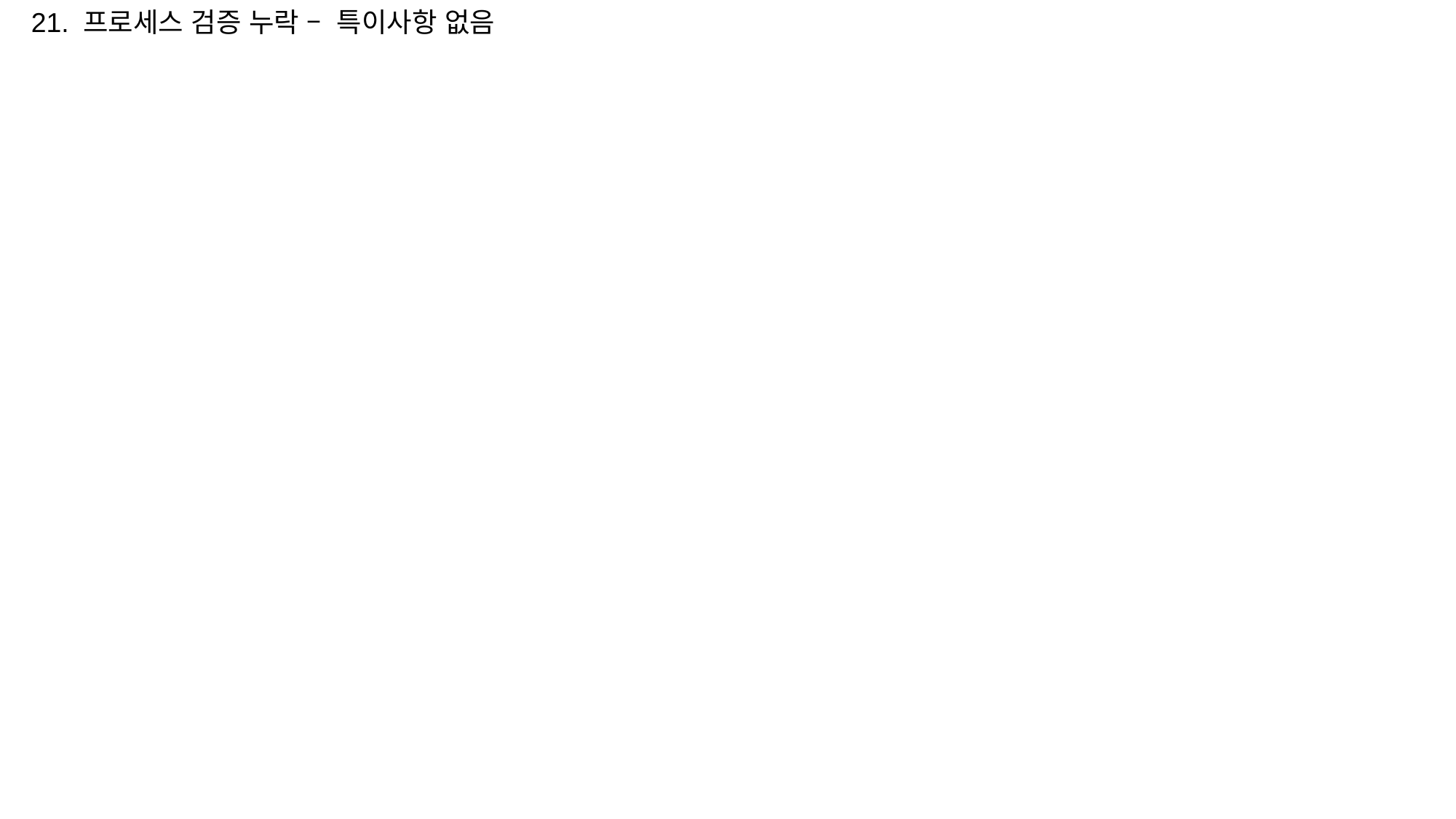

21. 프로세스 검증 누락 –  특이사항 없음